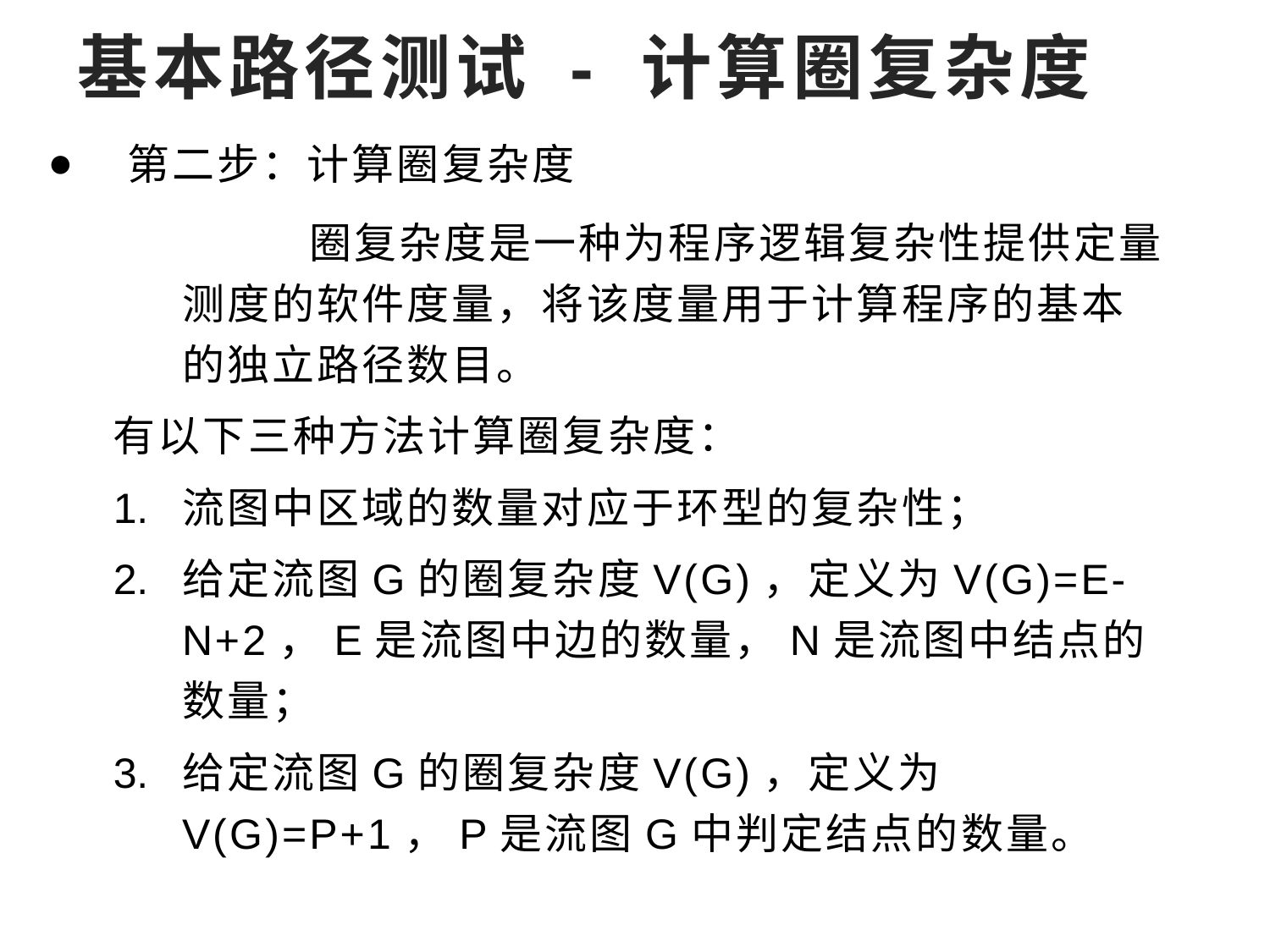

基本路径测试 - 计算圈复杂度
第二步：计算圈复杂度
		圈复杂度是一种为程序逻辑复杂性提供定量测度的软件度量，将该度量用于计算程序的基本的独立路径数目。
有以下三种方法计算圈复杂度：
流图中区域的数量对应于环型的复杂性；
给定流图G的圈复杂度V(G)，定义为V(G)=E-N+2，E是流图中边的数量，N是流图中结点的数量；
给定流图G的圈复杂度V(G)，定义为V(G)=P+1，P是流图G中判定结点的数量。